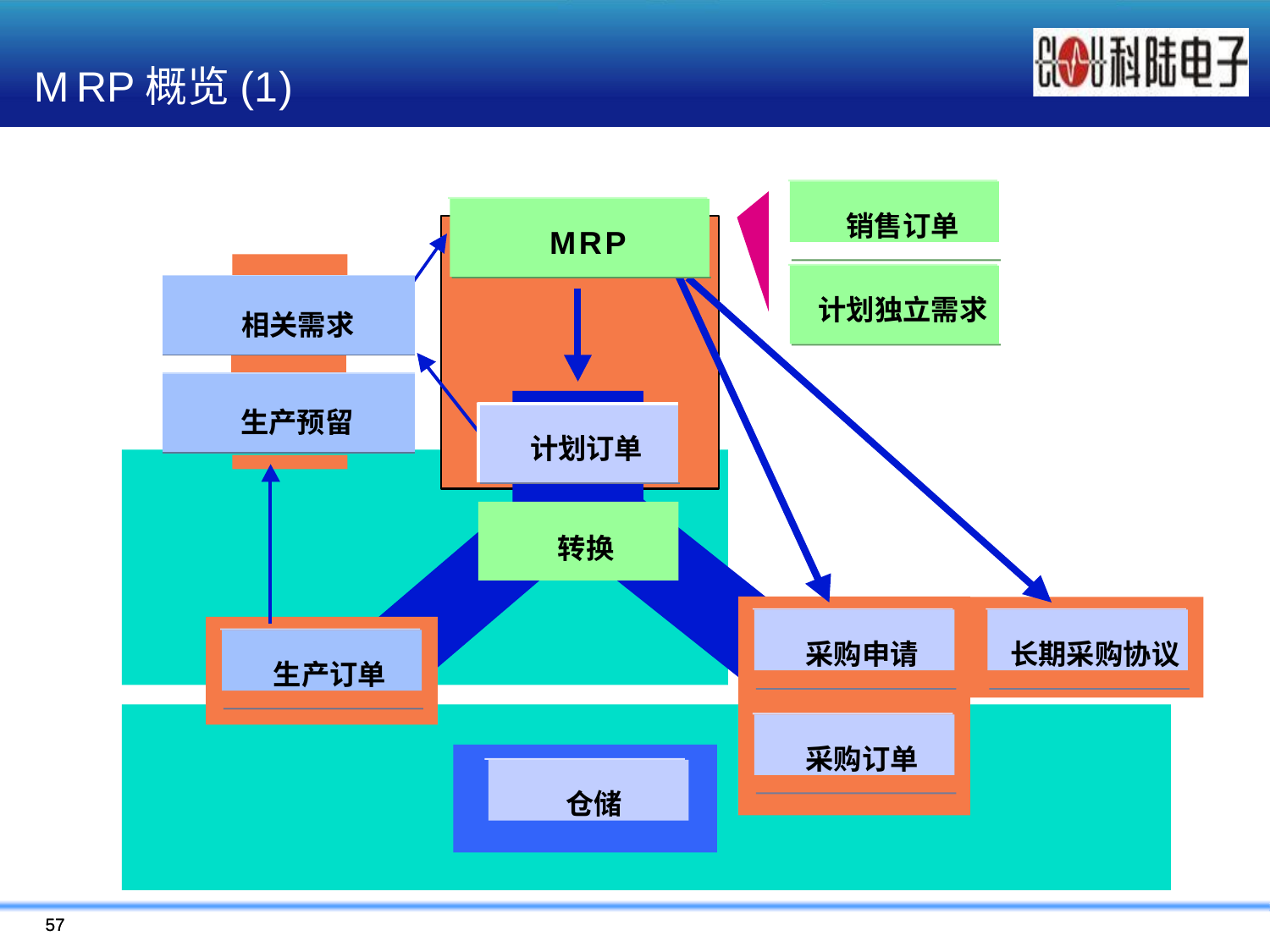

# MRP概览(1)

销售订单

MRP

| 相关需求 |  |  |
| --- | --- | --- |
|  |  |  |
| 生产预留 |  |  |

计划独立需求

计划订单

转换

采购申请
长期采购协议

生产订单

采购订单

仓储

57
57